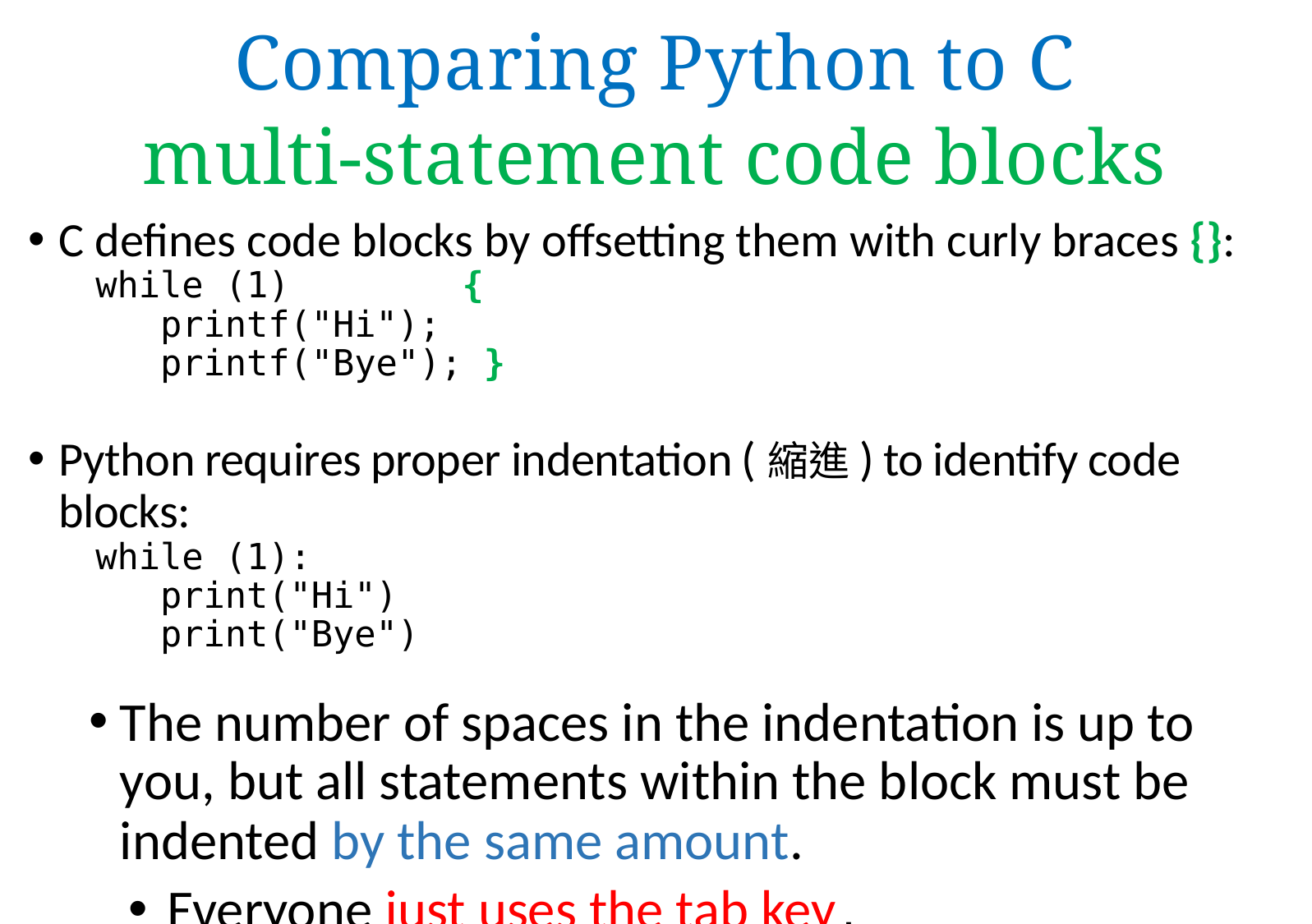

Comparing Python to C

multi-statement code blocks
Comparing Python to C
C defines code blocks by offsetting them with curly braces {}:
	 while (1)        {
	    printf("Hi");
	    printf("Bye"); }

Python requires proper indentation (縮進) to identify code blocks:
	 while (1):
	    print("Hi")
	    print("Bye")

The number of spaces in the indentation is up to you, but all statements within the block must be indented by the same amount.
Everyone just uses the tab key.